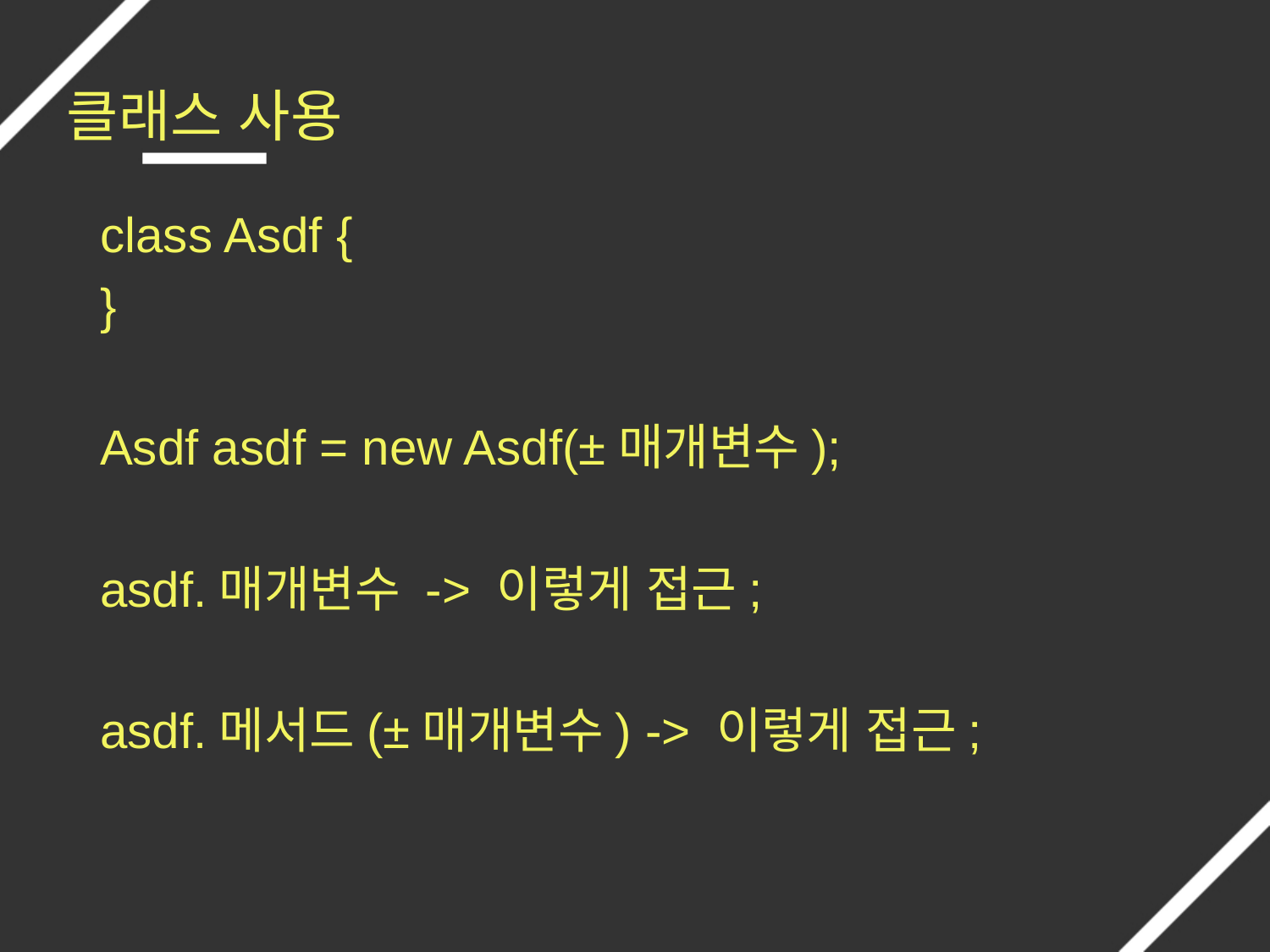

# 클래스 사용
class Asdf {
}

Asdf asdf = new Asdf(±매개변수);

asdf.매개변수 -> 이렇게 접근;

asdf.메서드(±매개변수) -> 이렇게 접근;